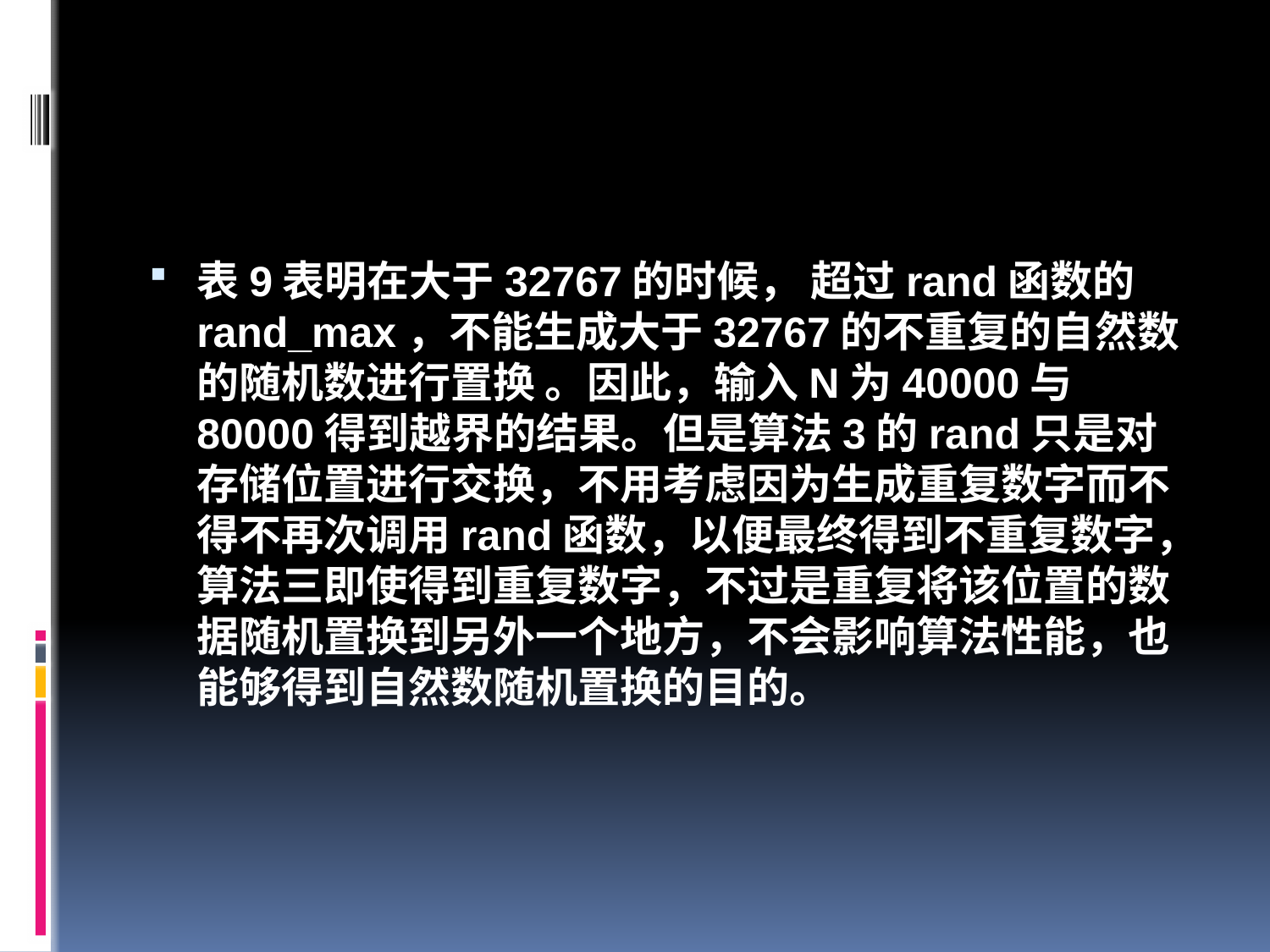

#
表9表明在大于32767的时候， 超过rand函数的rand_max，不能生成大于32767的不重复的自然数的随机数进行置换 。因此，输入N为40000与80000得到越界的结果。但是算法3的rand只是对存储位置进行交换，不用考虑因为生成重复数字而不得不再次调用rand函数，以便最终得到不重复数字，算法三即使得到重复数字，不过是重复将该位置的数据随机置换到另外一个地方，不会影响算法性能，也能够得到自然数随机置换的目的。